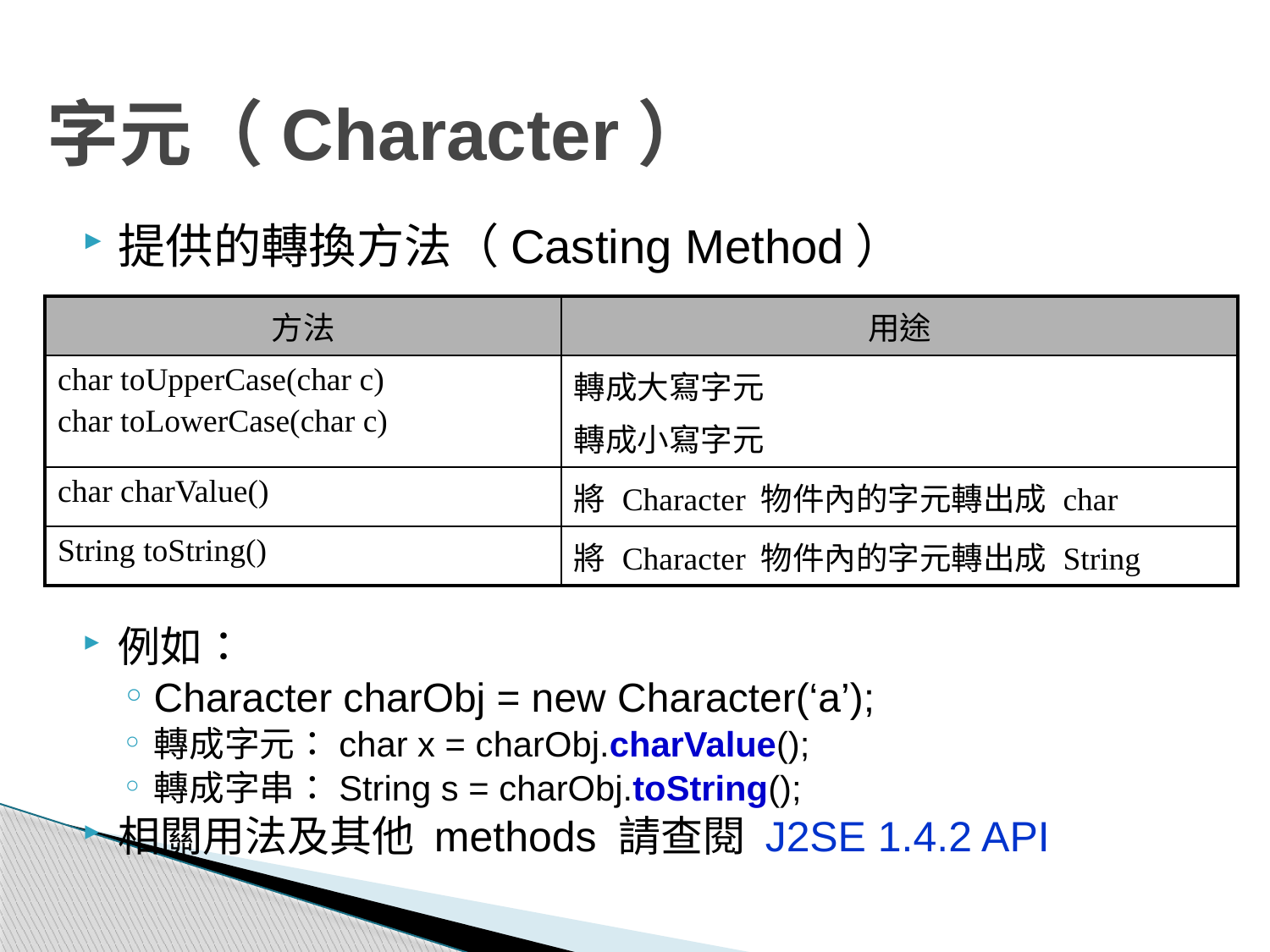

# 字元（Character）
提供的轉換方法（Casting Method）

例如：
Character charObj = new Character(‘a’);
轉成字元：char x = charObj.charValue();
轉成字串：String s = charObj.toString();
相關用法及其他 methods 請查閱 J2SE 1.4.2 API
| 方法 | 用途 |
| --- | --- |
| char toUpperCase(char c) char toLowerCase(char c) | 轉成大寫字元 轉成小寫字元 |
| char charValue() | 將 Character 物件內的字元轉出成 char |
| String toString() | 將 Character 物件內的字元轉出成 String |